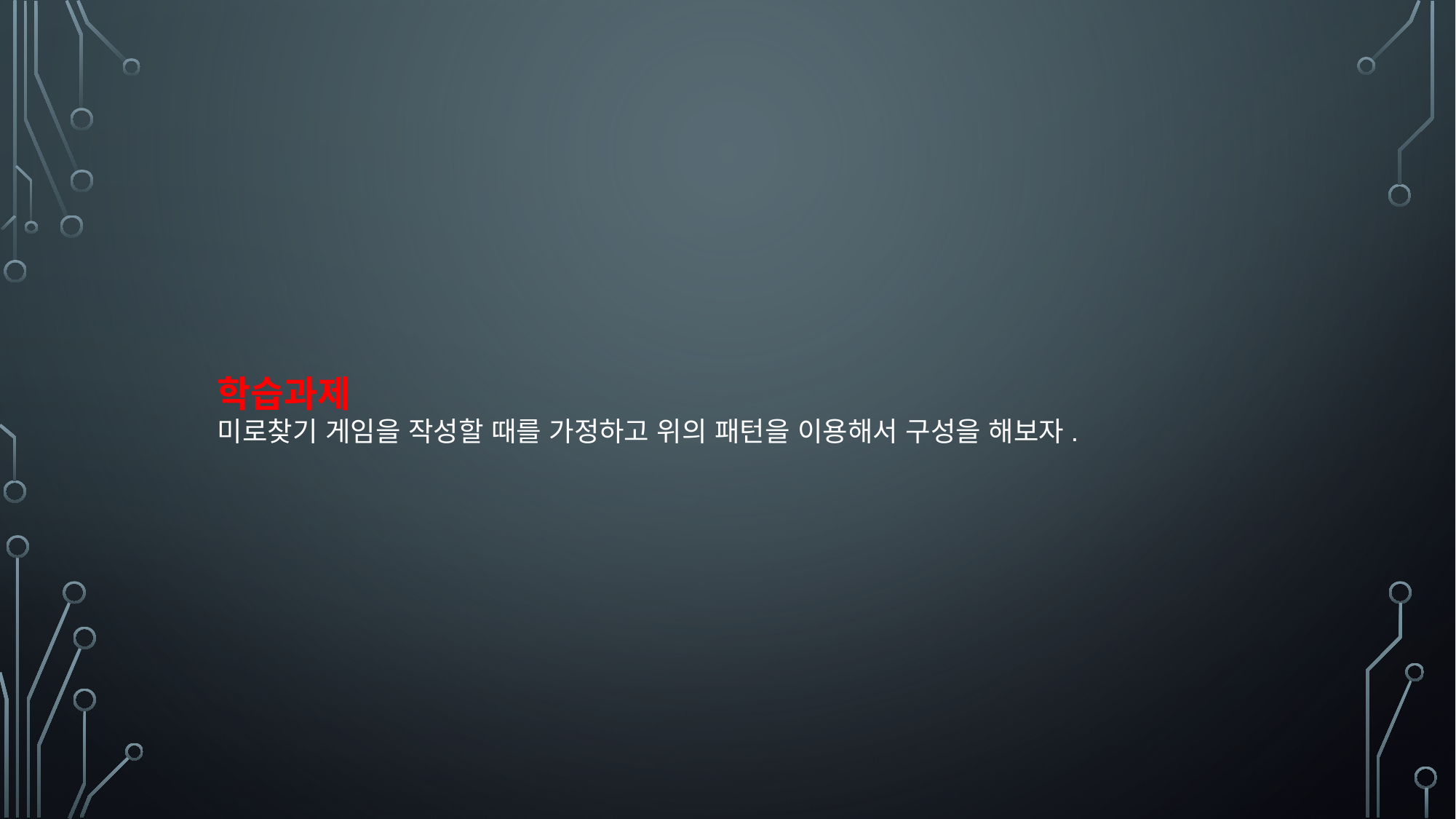

학습과제
미로찾기 게임을 작성할 때를 가정하고 위의 패턴을 이용해서 구성을 해보자.